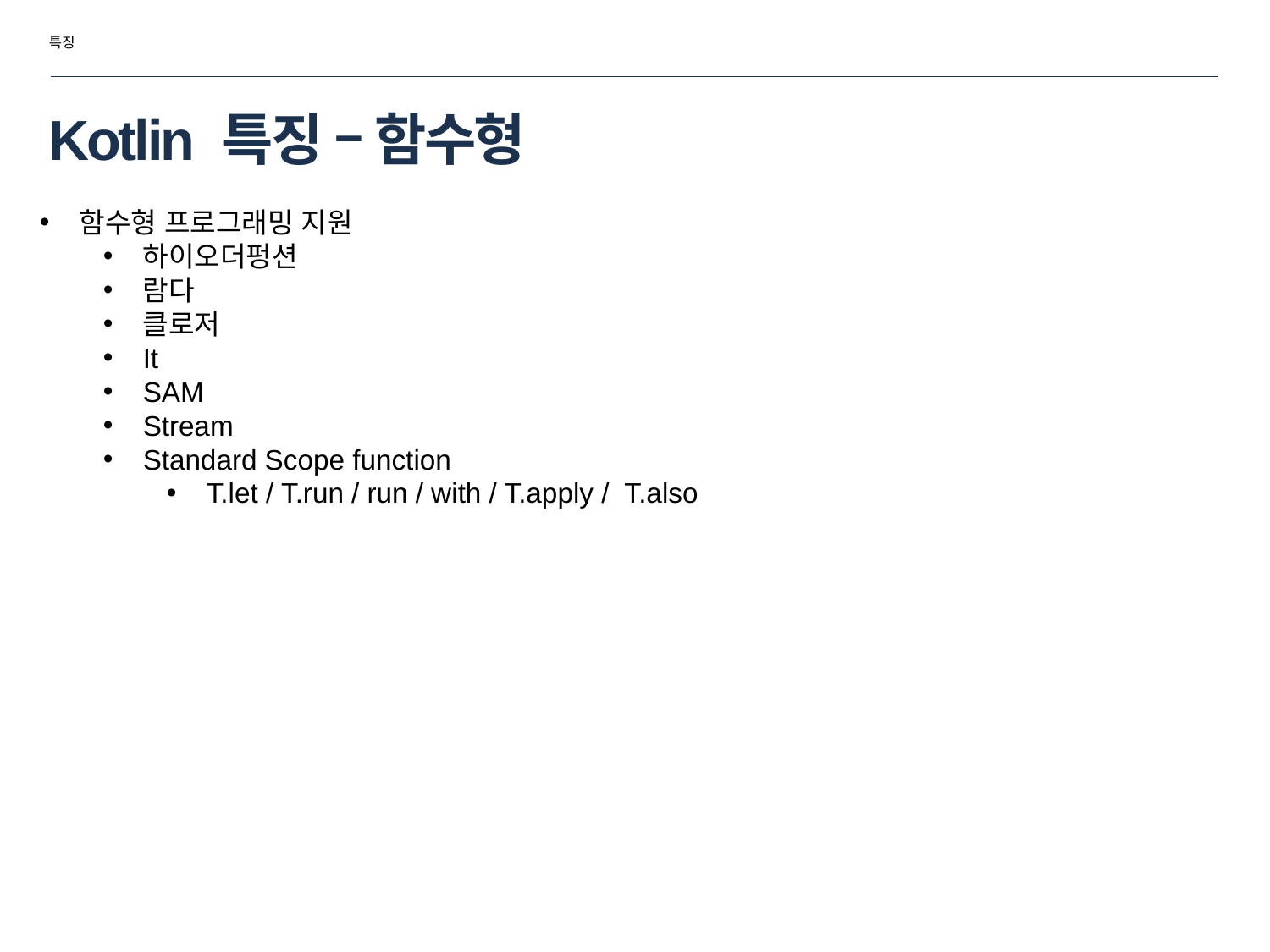

특징
# Kotlin 특징 – 함수형
함수형 프로그래밍 지원
하이오더펑션
람다
클로저
It
SAM
Stream
Standard Scope function
T.let / T.run / run / with / T.apply /  T.also